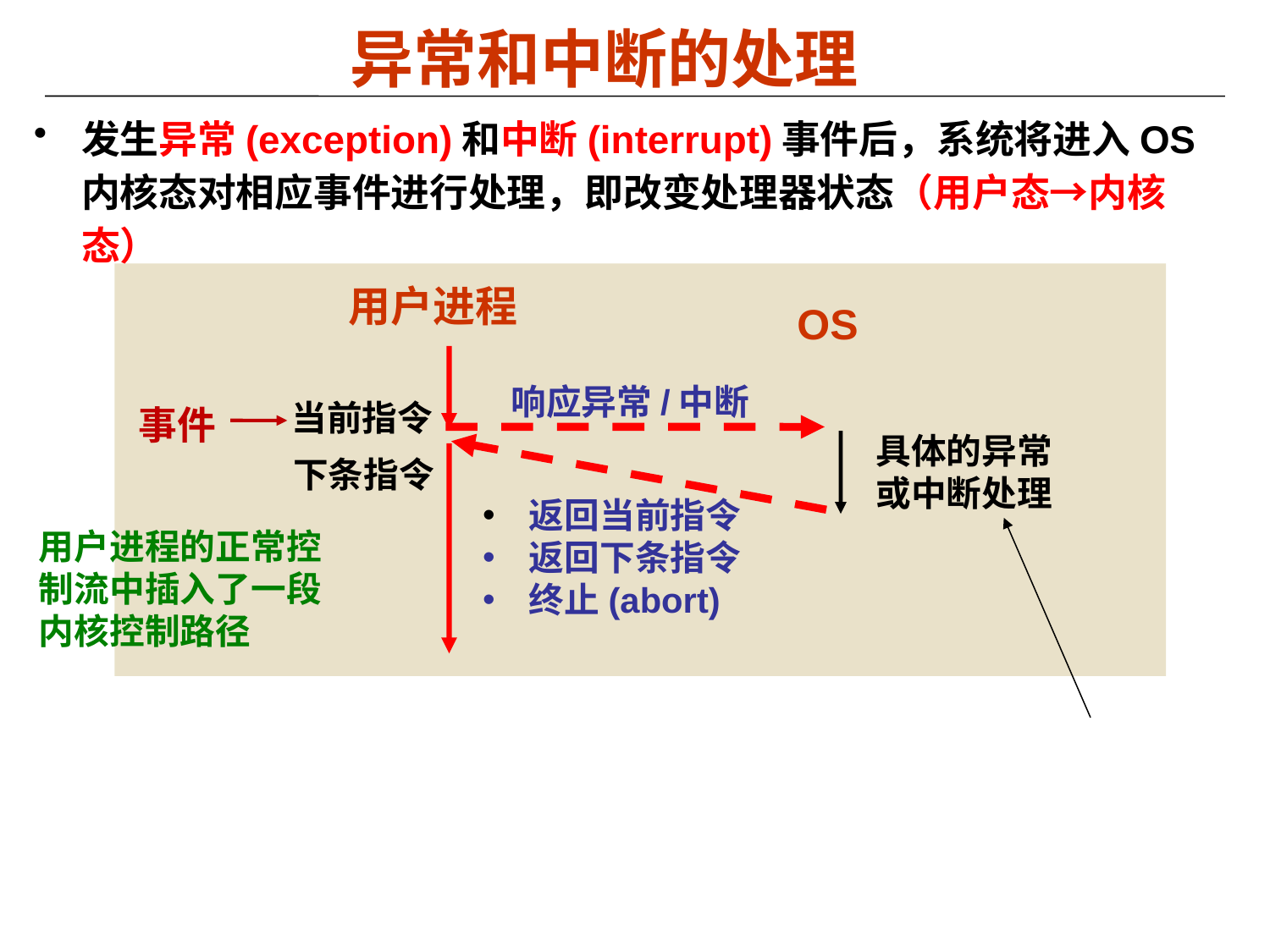

异常和中断的处理
发生异常(exception)和中断(interrupt)事件后，系统将进入OS内核态对相应事件进行处理，即改变处理器状态（用户态→内核态）

用户进程
OS

响应异常/中断
当前指令
事件

具体的异常或中断处理

下条指令
 返回当前指令
 返回下条指令
 终止(abort)
用户进程的正常控制流中插入了一段内核控制路径